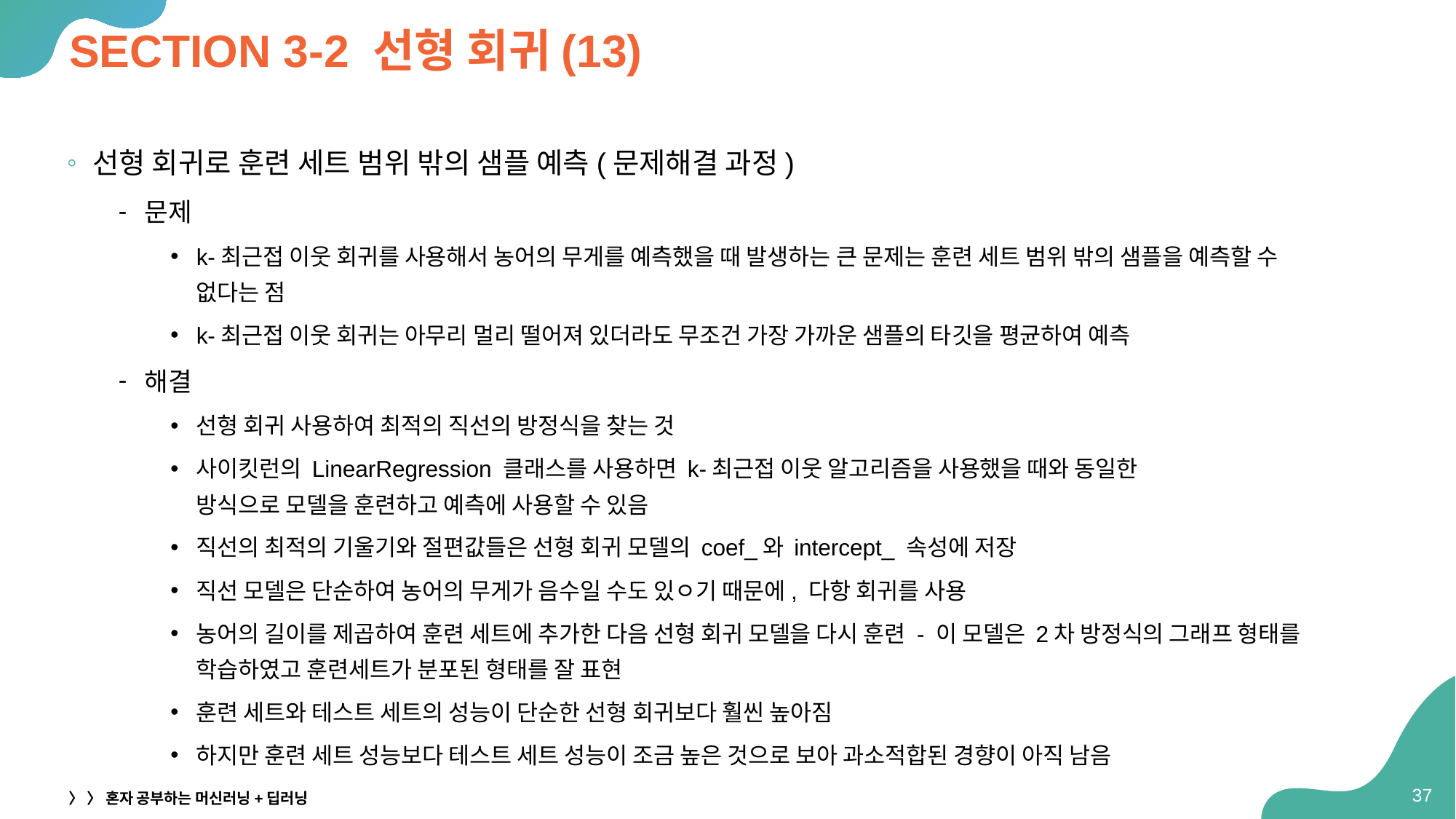

# SECTION 3-2 선형 회귀(13)
선형 회귀로 훈련 세트 범위 밖의 샘플 예측(문제해결 과정)
문제
k-최근접 이웃 회귀를 사용해서 농어의 무게를 예측했을 때 발생하는 큰 문제는 훈련 세트 범위 밖의 샘플을 예측할 수 없다는 점
k-최근접 이웃 회귀는 아무리 멀리 떨어져 있더라도 무조건 가장 가까운 샘플의 타깃을 평균하여 예측
해결
선형 회귀 사용하여 최적의 직선의 방정식을 찾는 것
사이킷런의 LinearRegression 클래스를 사용하면 k-최근접 이웃 알고리즘을 사용했을 때와 동일한
방식으로 모델을 훈련하고 예측에 사용할 수 있음
직선의 최적의 기울기와 절편값들은 선형 회귀 모델의 coef_와 intercept_ 속성에 저장
직선 모델은 단순하여 농어의 무게가 음수일 수도 있ㅇ기 때문에, 다항 회귀를 사용
농어의 길이를 제곱하여 훈련 세트에 추가한 다음 선형 회귀 모델을 다시 훈련 - 이 모델은 2차 방정식의 그래프 형태를 학습하였고 훈련세트가 분포된 형태를 잘 표현
훈련 세트와 테스트 세트의 성능이 단순한 선형 회귀보다 훨씬 높아짐
하지만 훈련 세트 성능보다 테스트 세트 성능이 조금 높은 것으로 보아 과소적합된 경향이 아직 남음
37
〉 〉 혼자 공부하는 머신러닝+딥러닝